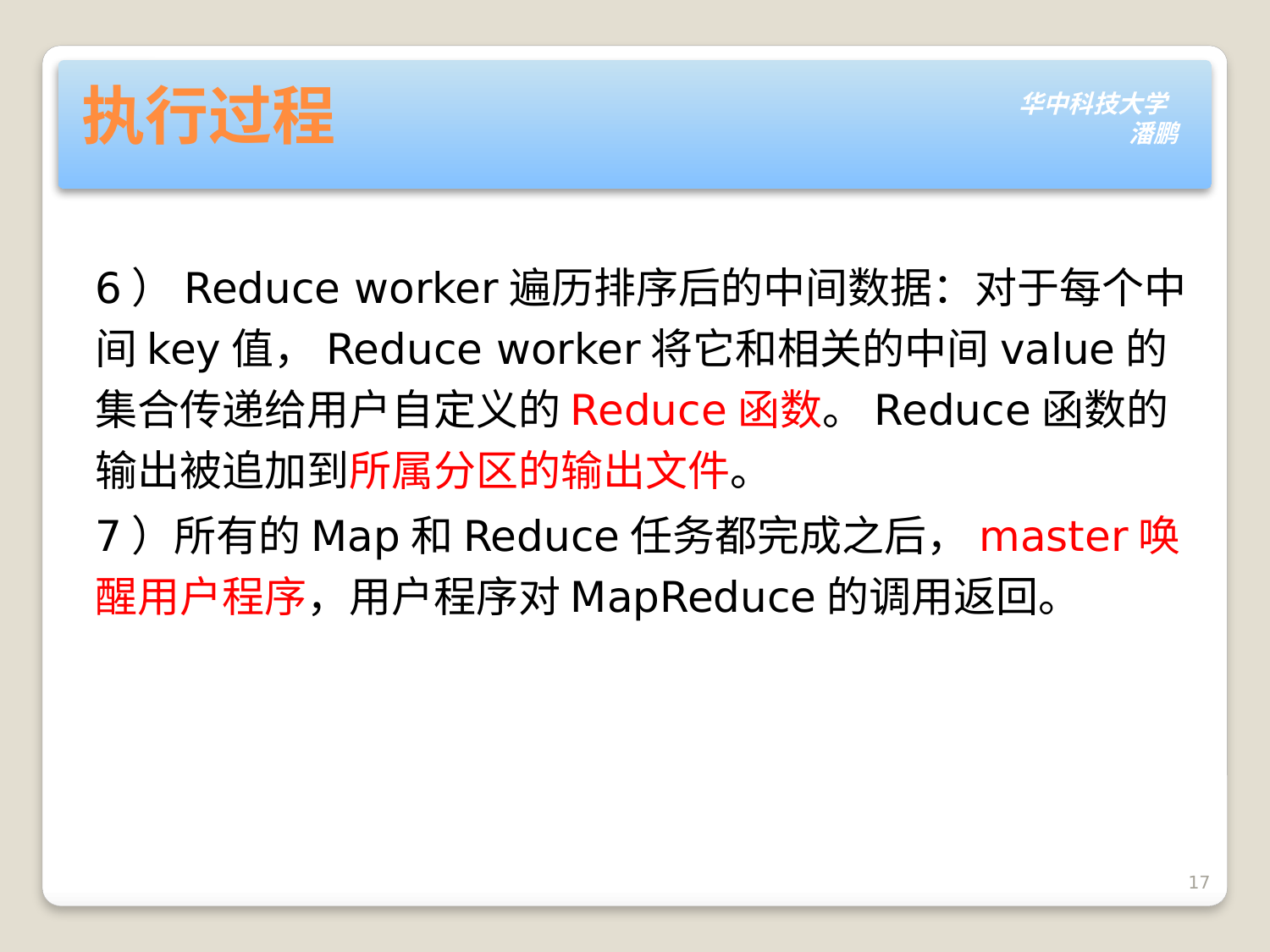

# 执行过程
6）Reduce worker遍历排序后的中间数据：对于每个中间key值，Reduce worker将它和相关的中间value的集合传递给用户自定义的Reduce函数。Reduce函数的输出被追加到所属分区的输出文件。
7）所有的Map和Reduce任务都完成之后，master唤醒用户程序，用户程序对MapReduce的调用返回。
17